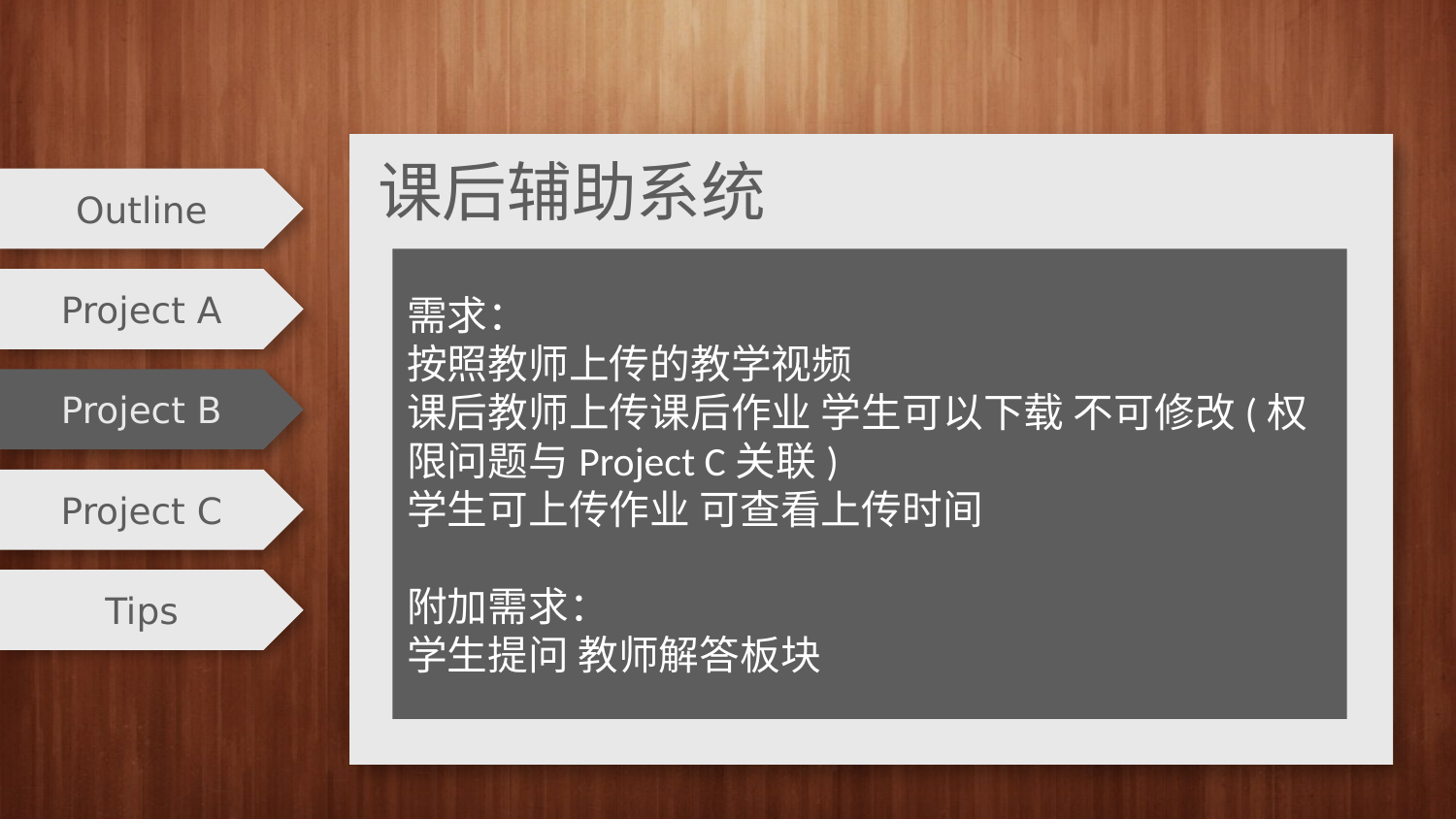

课后辅助系统
Outline
需求：
按照教师上传的教学视频
课后教师上传课后作业 学生可以下载 不可修改(权限问题与Project C关联)
学生可上传作业 可查看上传时间

附加需求：
学生提问 教师解答板块
Project A
Project B
Project C
Tips